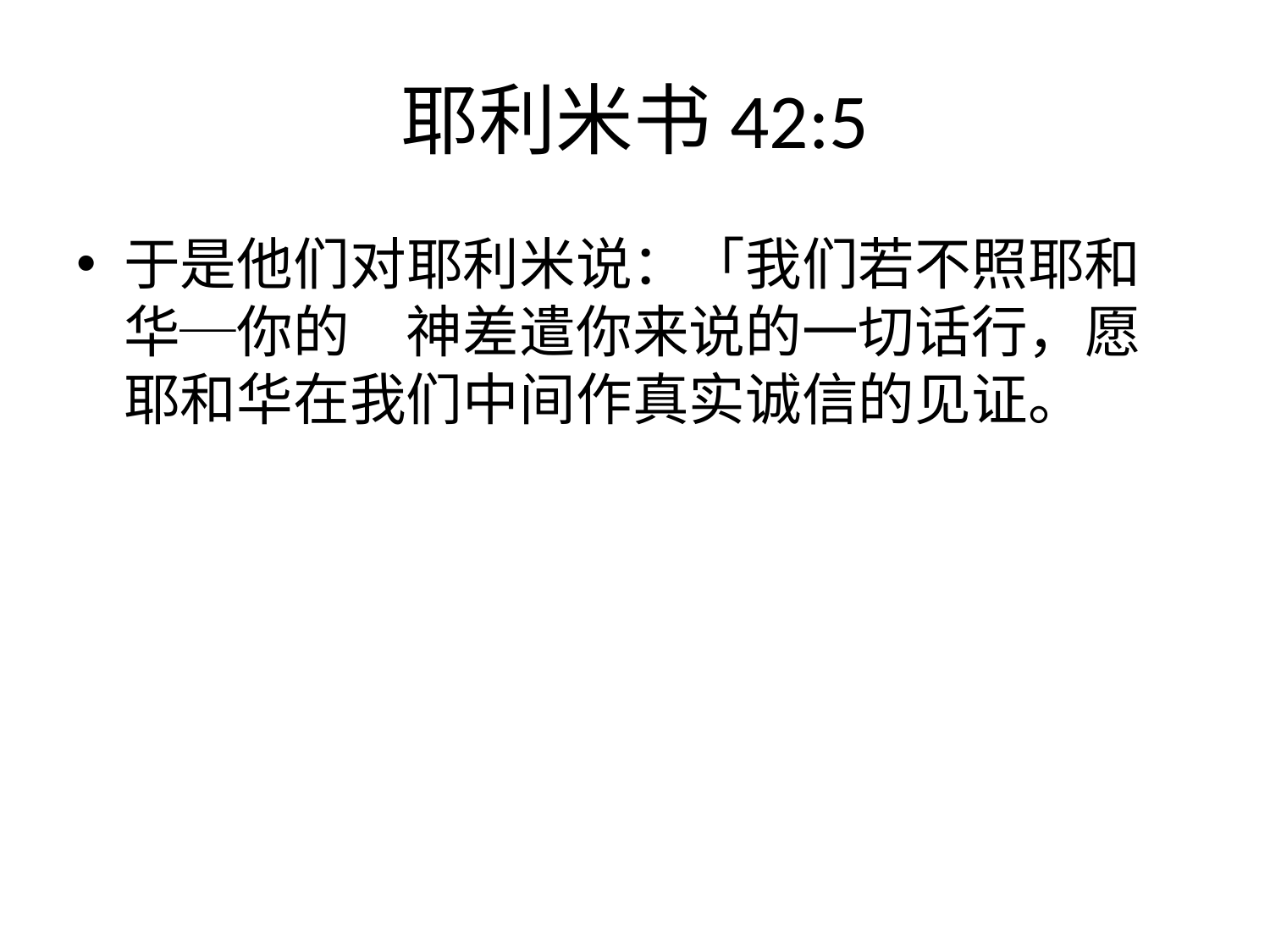

# 耶利米书42:5
于是他们对耶利米说：「我们若不照耶和华─你的　神差遣你来说的一切话行，愿耶和华在我们中间作真实诚信的见证。